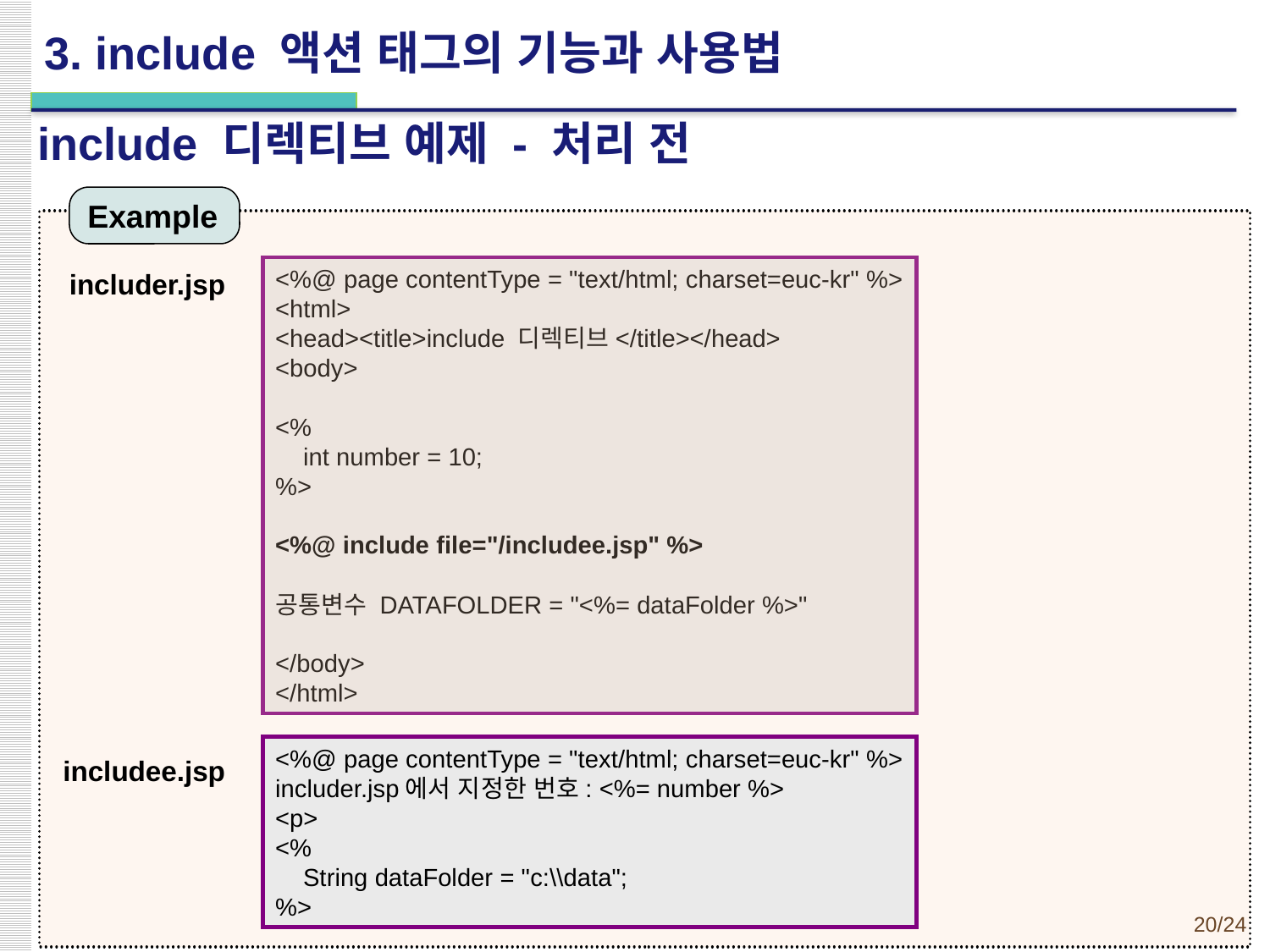

# 3. include 액션 태그의 기능과 사용법
include 디렉티브 예제 - 처리 전
Example

<%@ page contentType = "text/html; charset=euc-kr" %>
<html>
<head><title>include 디렉티브</title></head>
<body>

<%
    int number = 10;
%>

<%@ include file="/includee.jsp" %>

공통변수 DATAFOLDER = "<%= dataFolder %>"

</body>
</html>
includer.jsp

<%@ page contentType = "text/html; charset=euc-kr" %>
includer.jsp에서 지정한 번호: <%= number %>
<p>
<%
    String dataFolder = "c:\\data";
%>
includee.jsp